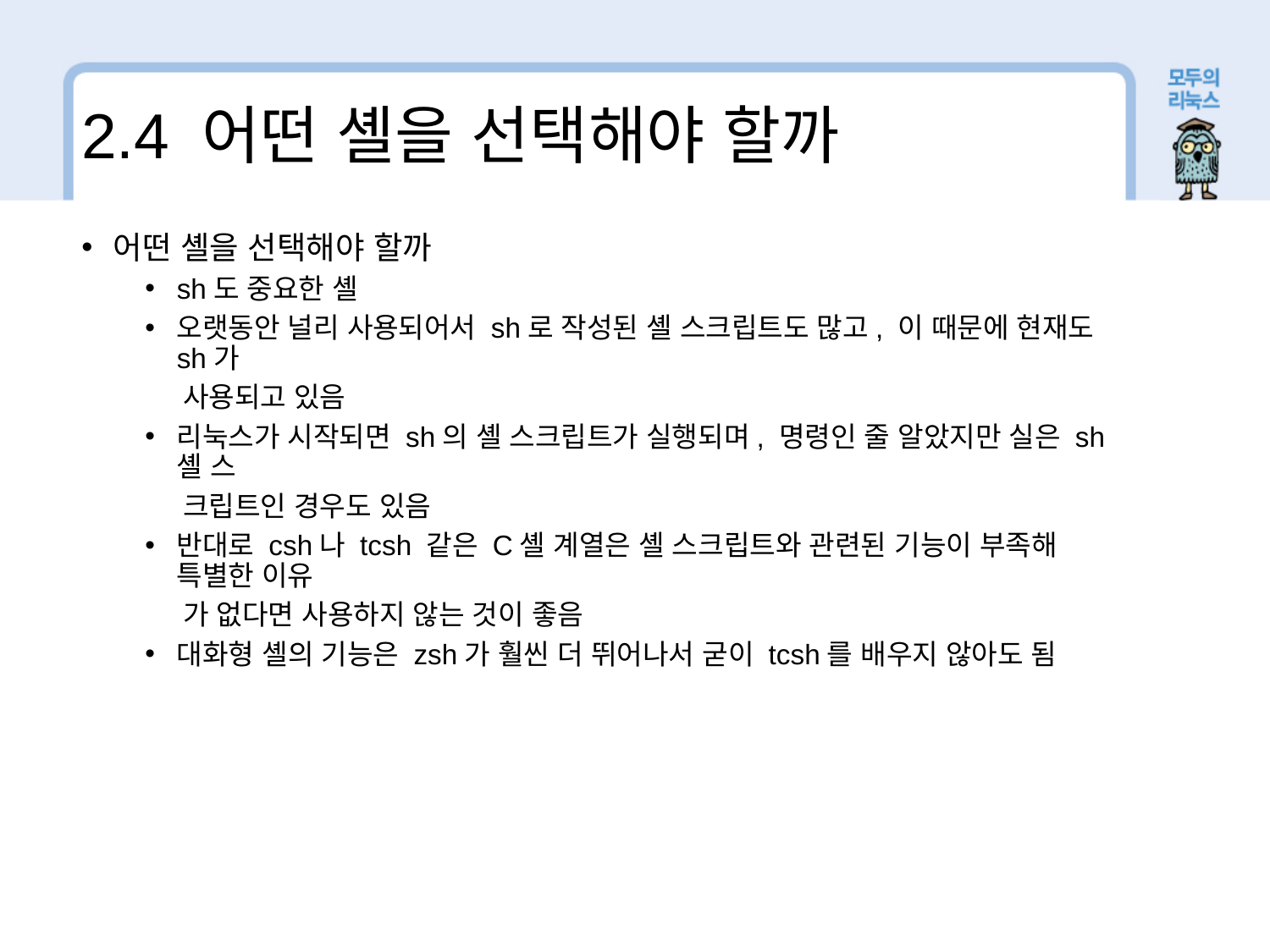

2.4 어떤 셸을 선택해야 할까
어떤 셸을 선택해야 할까
sh도 중요한 셸
오랫동안 널리 사용되어서 sh로 작성된 셸 스크립트도 많고, 이 때문에 현재도 sh가
    사용되고 있음
리눅스가 시작되면 sh의 셸 스크립트가 실행되며, 명령인 줄 알았지만 실은 sh 셸 스
    크립트인 경우도 있음
반대로 csh나 tcsh 같은 C셸 계열은 셸 스크립트와 관련된 기능이 부족해 특별한 이유
    가 없다면 사용하지 않는 것이 좋음
대화형 셸의 기능은 zsh가 훨씬 더 뛰어나서 굳이 tcsh를 배우지 않아도 됨